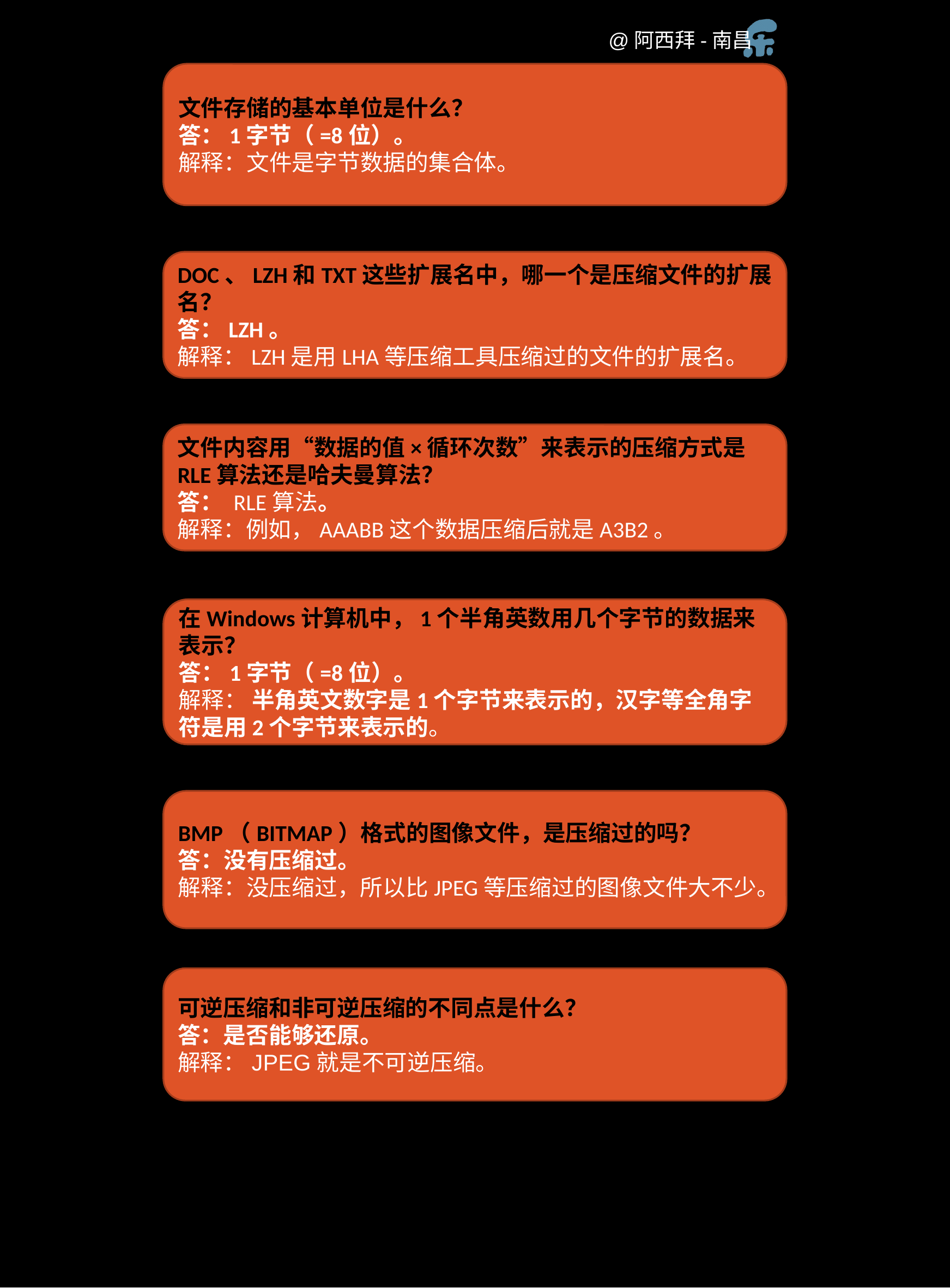

文件存储的基本单位是什么？
答：1字节（=8位）。
解释：文件是字节数据的集合体。
DOC、LZH和TXT这些扩展名中，哪一个是压缩文件的扩展名？
答：LZH。
解释：LZH是用LHA等压缩工具压缩过的文件的扩展名。
文件内容用“数据的值×循环次数”来表示的压缩方式是RLE算法还是哈夫曼算法？
答： RLE算法。
解释：例如，AAABB这个数据压缩后就是A3B2。
在Windows计算机中，1个半角英数用几个字节的数据来表示？
答：1字节（=8位）。
解释： 半角英文数字是1个字节来表示的，汉字等全角字符是用2个字节来表示的。
BMP（BITMAP）格式的图像文件，是压缩过的吗？
答：没有压缩过。
解释：没压缩过，所以比JPEG等压缩过的图像文件大不少。
可逆压缩和非可逆压缩的不同点是什么？
答：是否能够还原。
解释：JPEG就是不可逆压缩。